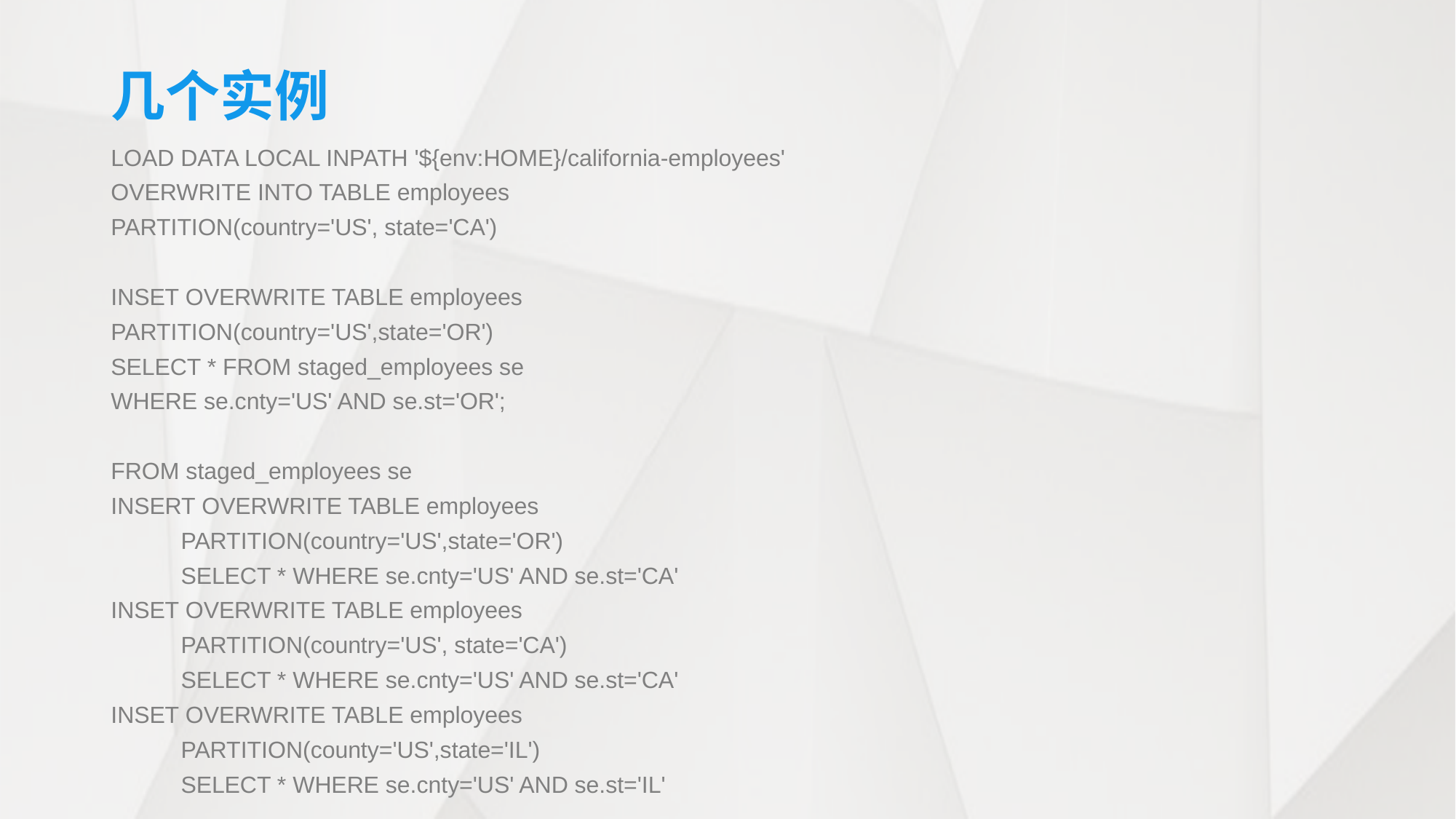

# 几个实例
LOAD DATA LOCAL INPATH '${env:HOME}/california-employees'
OVERWRITE INTO TABLE employees
PARTITION(country='US', state='CA')

INSET OVERWRITE TABLE employees
PARTITION(country='US',state='OR')
SELECT * FROM staged_employees se
WHERE se.cnty='US' AND se.st='OR';

FROM staged_employees se
INSERT OVERWRITE TABLE employees
	PARTITION(country='US',state='OR')
	SELECT * WHERE se.cnty='US' AND se.st='CA'
INSET OVERWRITE TABLE employees
	PARTITION(country='US', state='CA')
	SELECT * WHERE se.cnty='US' AND se.st='CA'
INSET OVERWRITE TABLE employees
	PARTITION(county='US',state='IL')
	SELECT * WHERE se.cnty='US' AND se.st='IL'